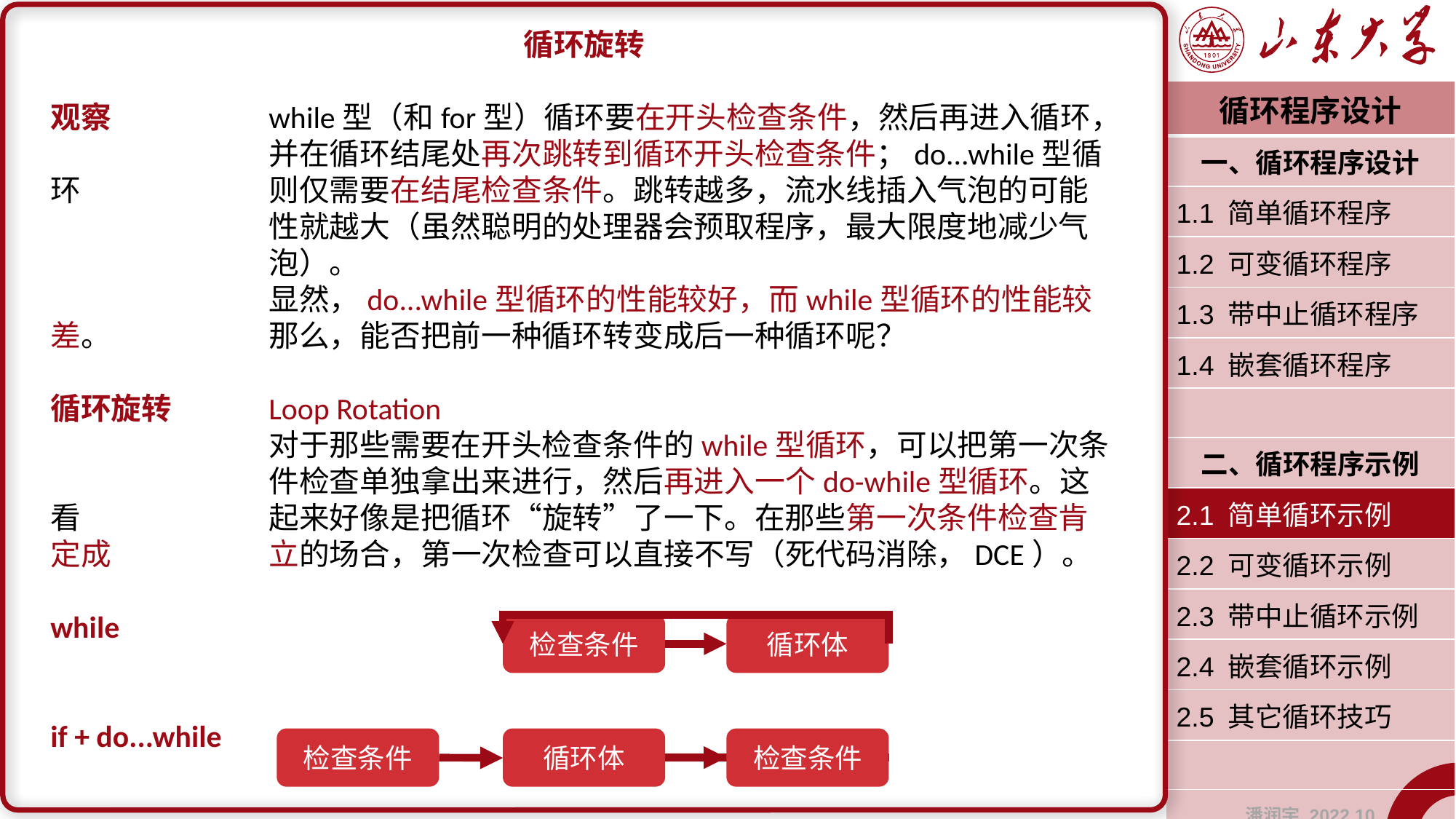

循环旋转

观察		while型（和for型）循环要在开头检查条件，然后再进入循环，		并在循环结尾处再次跳转到循环开头检查条件；do...while型循环		则仅需要在结尾检查条件。跳转越多，流水线插入气泡的可能		性就越大（虽然聪明的处理器会预取程序，最大限度地减少气		泡）。
		显然，do...while型循环的性能较好，而while型循环的性能较差。		那么，能否把前一种循环转变成后一种循环呢？

循环旋转	Loop Rotation
		对于那些需要在开头检查条件的while型循环，可以把第一次条		件检查单独拿出来进行，然后再进入一个do-while型循环。这看		起来好像是把循环“旋转”了一下。在那些第一次条件检查肯定成		立的场合，第一次检查可以直接不写（死代码消除，DCE）。

while

if + do...while
| 循环程序设计 |
| --- |
| 一、循环程序设计 |
| 1.1 简单循环程序 |
| 1.2 可变循环程序 |
| 1.3 带中止循环程序 |
| 1.4 嵌套循环程序 |
|  |
| 二、循环程序示例 |
| 2.1 简单循环示例 |
| 2.2 可变循环示例 |
| 2.3 带中止循环示例 |
| 2.4 嵌套循环示例 |
| 2.5 其它循环技巧 |
|  |
| 潘润宇 2022.10 |
检查条件
循环体
检查条件
循环体
检查条件